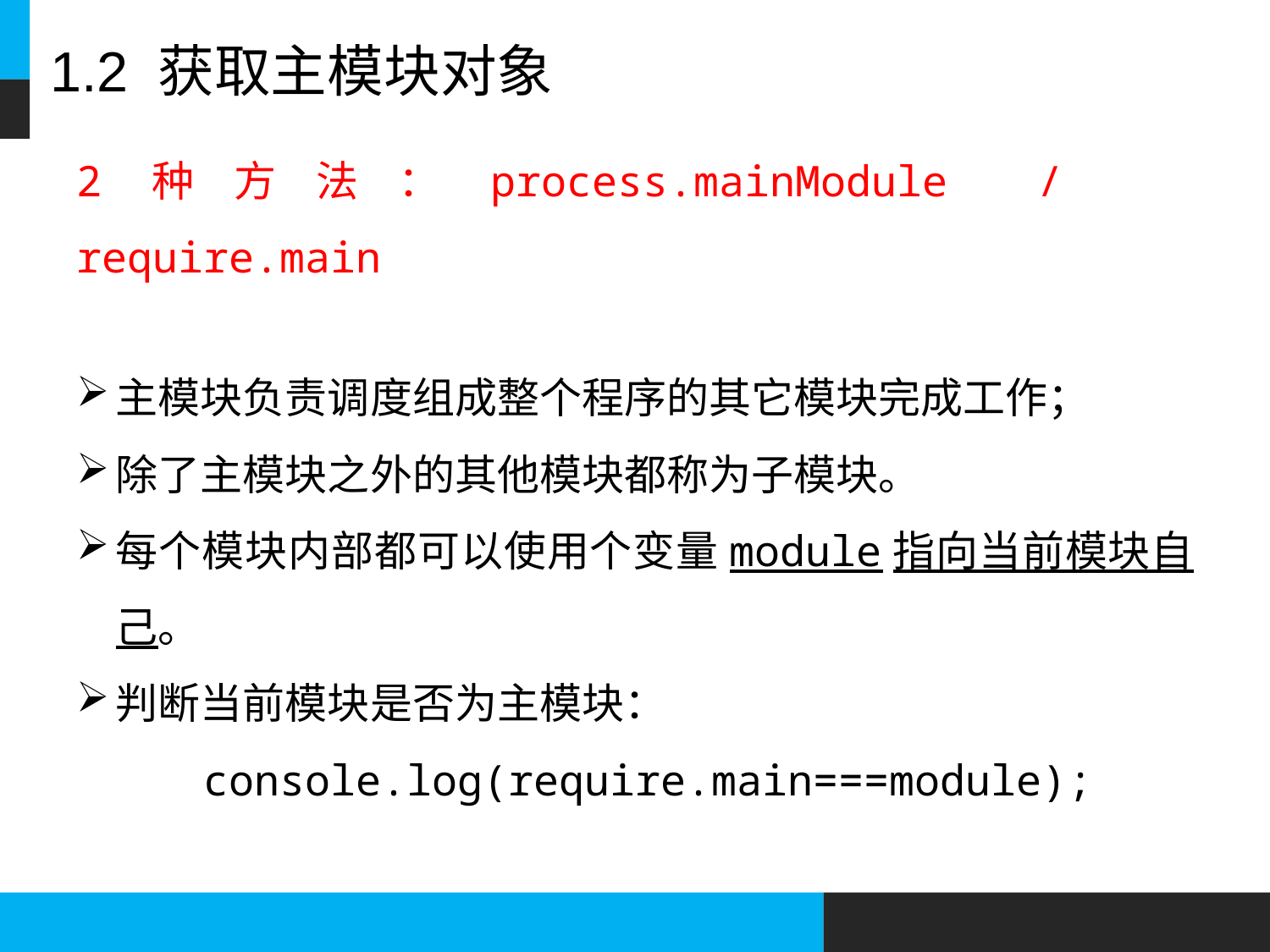

# 1.2 获取主模块对象
2种方法：process.mainModule	/   require.main

主模块负责调度组成整个程序的其它模块完成工作；
除了主模块之外的其他模块都称为子模块。
每个模块内部都可以使用个变量module指向当前模块自己。
判断当前模块是否为主模块：
	console.log(require.main===module);